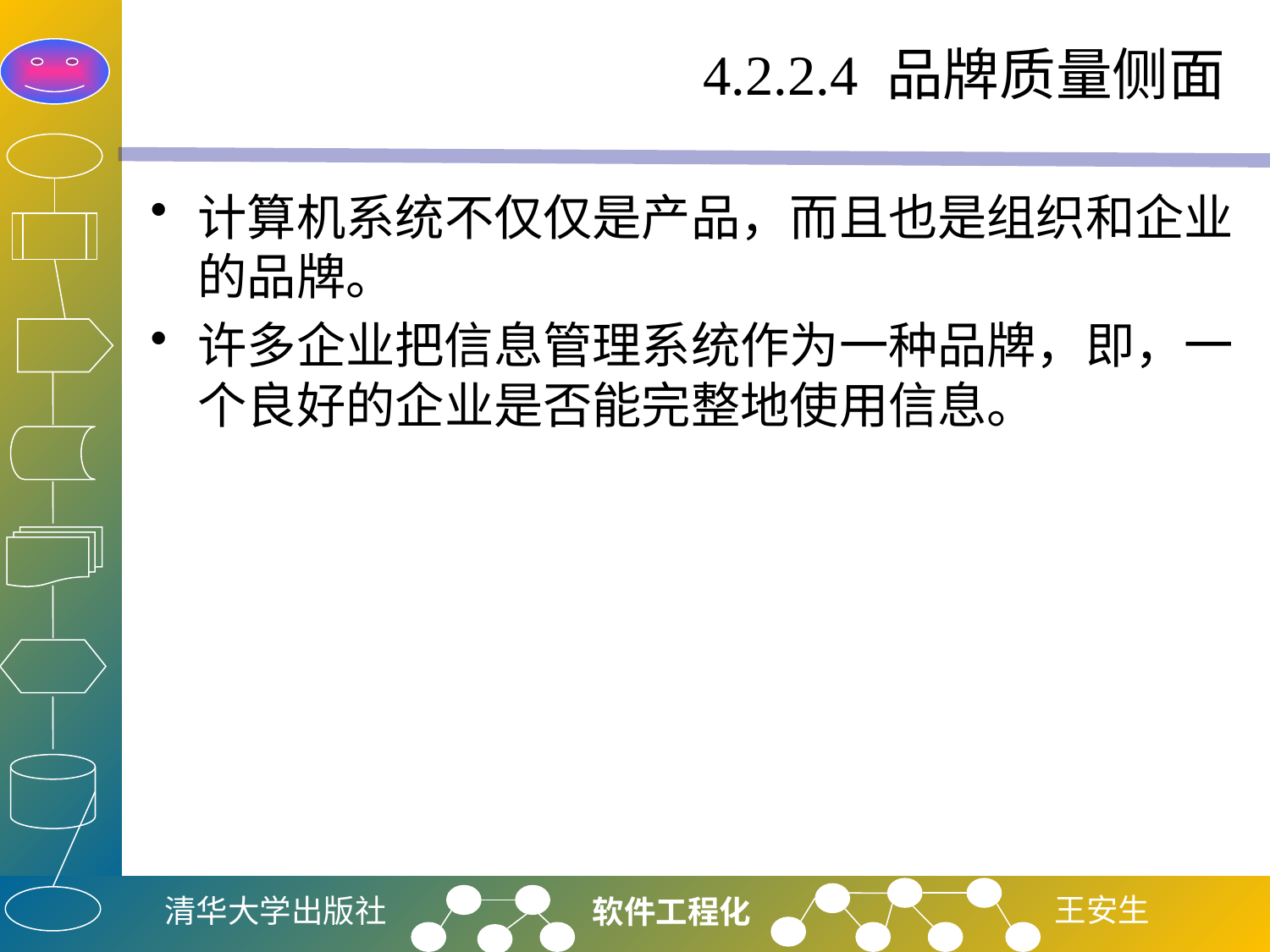

# 4.2.2.4 品牌质量侧面
计算机系统不仅仅是产品，而且也是组织和企业的品牌。
许多企业把信息管理系统作为一种品牌，即，一个良好的企业是否能完整地使用信息。